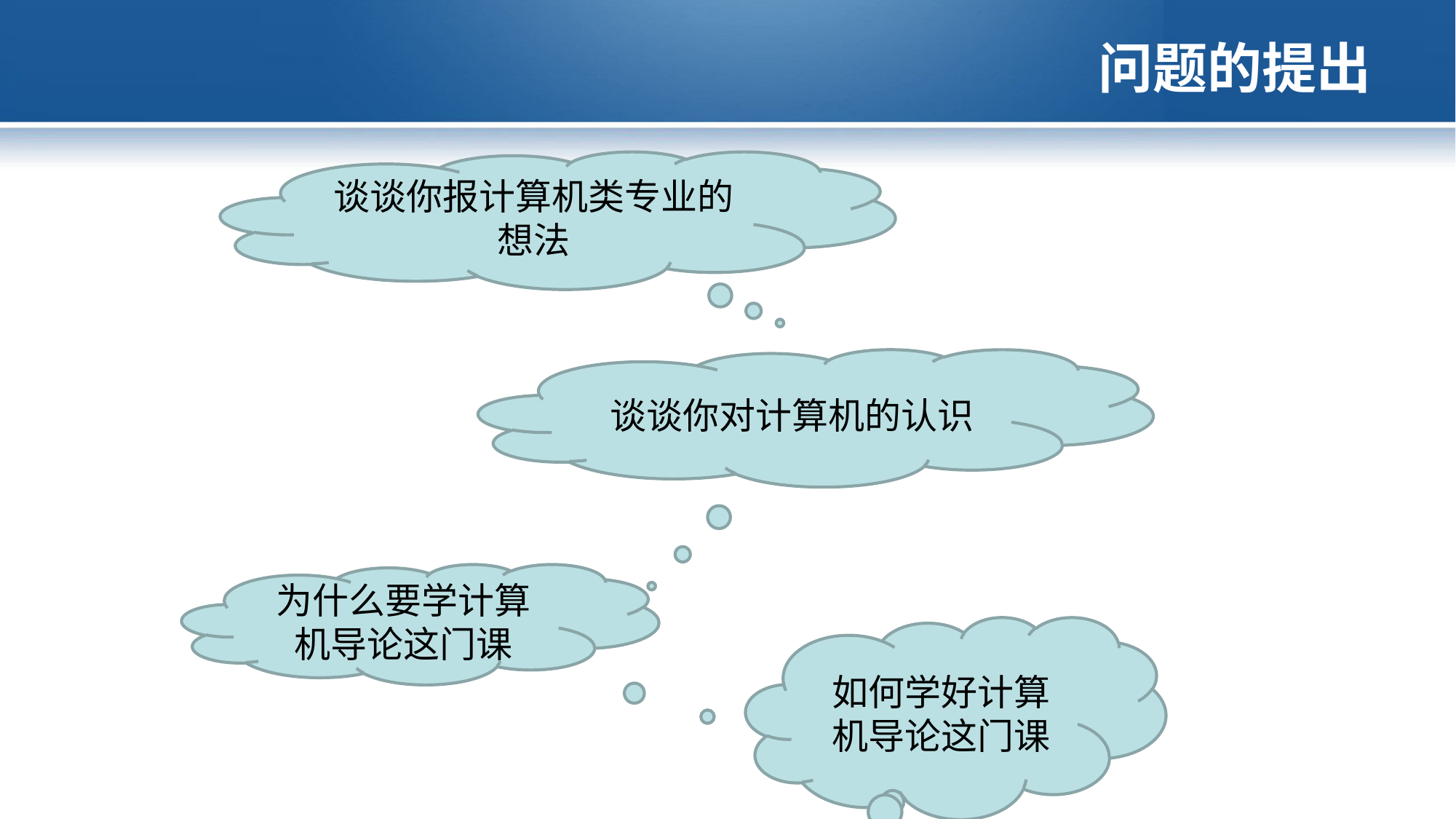

# 问题的提出
谈谈你报计算机类专业的想法
谈谈你对计算机的认识

为什么要学计算机导论这门课

如何学好计算机导论这门课